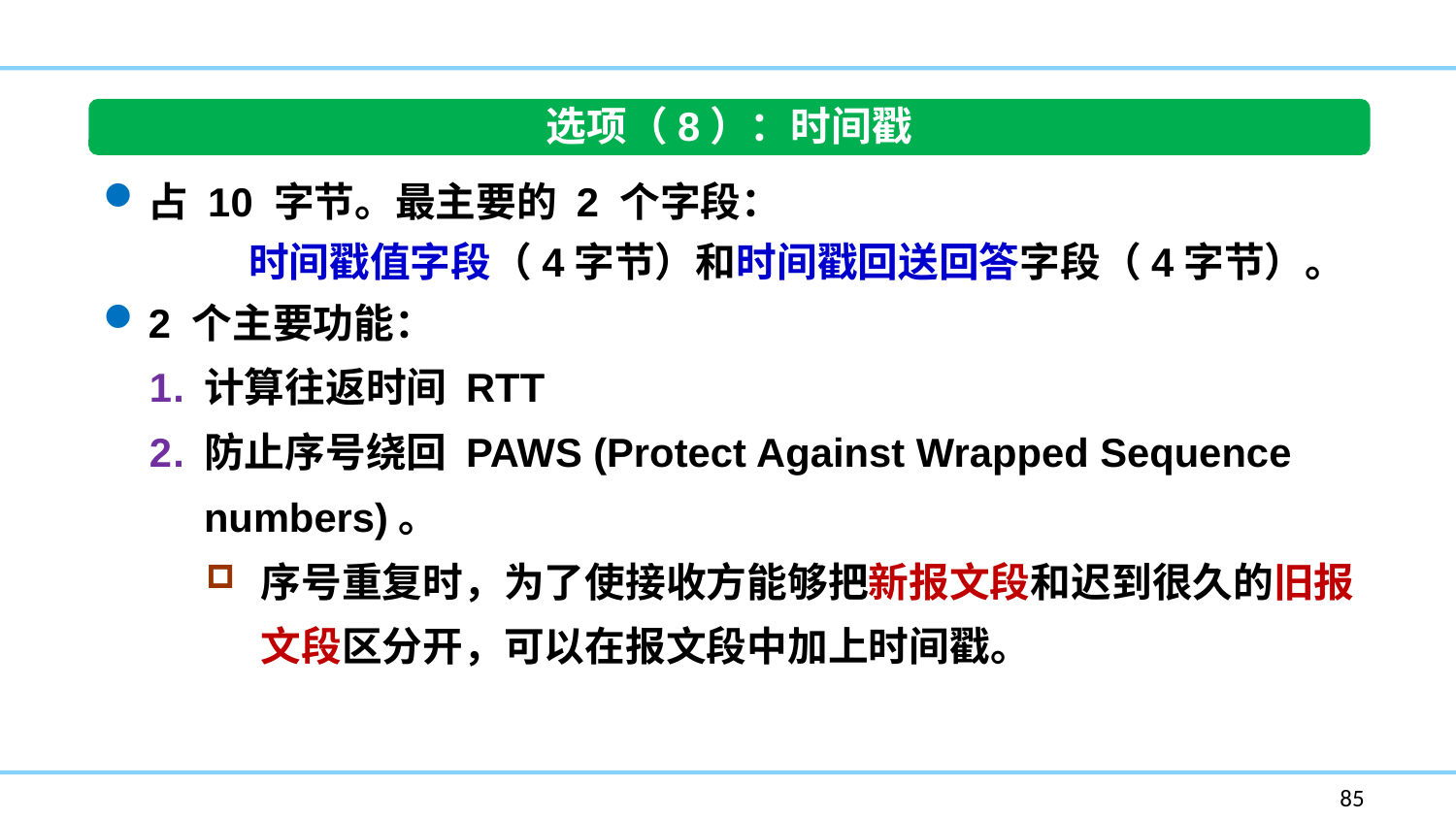

选项（8）：时间戳

占 10 字节。最主要的 2 个字段：
	时间戳值字段（4字节）和时间戳回送回答字段（4字节）。
2 个主要功能：
计算往返时间 RTT
防止序号绕回 PAWS (Protect Against Wrapped Sequence numbers)。
序号重复时，为了使接收方能够把新报文段和迟到很久的旧报文段区分开，可以在报文段中加上时间戳。
85